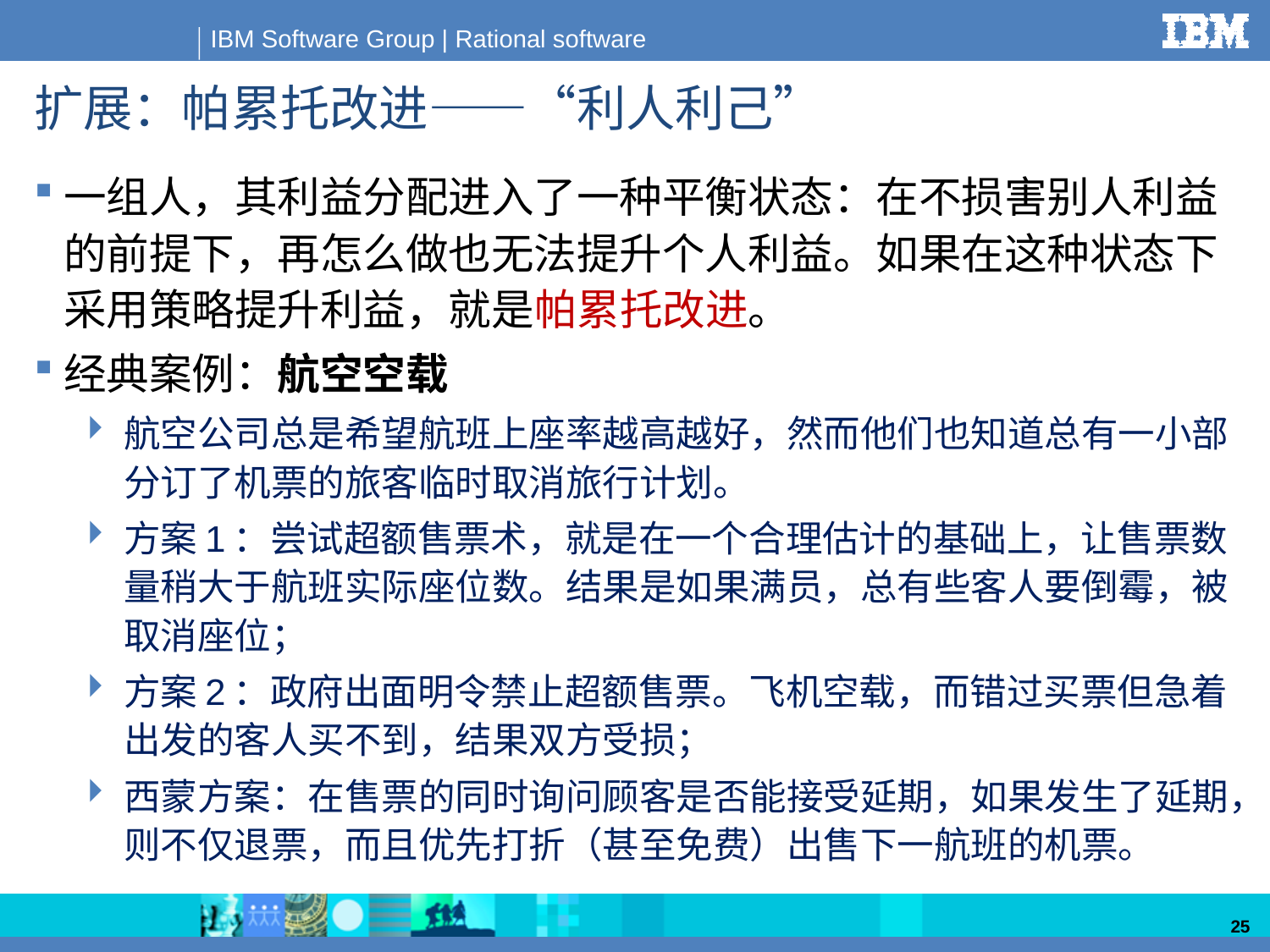

# 扩展：帕累托改进——“利人利己”
一组人，其利益分配进入了一种平衡状态：在不损害别人利益的前提下，再怎么做也无法提升个人利益。如果在这种状态下采用策略提升利益，就是帕累托改进。
经典案例：航空空载
航空公司总是希望航班上座率越高越好，然而他们也知道总有一小部分订了机票的旅客临时取消旅行计划。
方案1：尝试超额售票术，就是在一个合理估计的基础上，让售票数量稍大于航班实际座位数。结果是如果满员，总有些客人要倒霉，被取消座位；
方案2：政府出面明令禁止超额售票。飞机空载，而错过买票但急着出发的客人买不到，结果双方受损；
西蒙方案：在售票的同时询问顾客是否能接受延期，如果发生了延期，则不仅退票，而且优先打折（甚至免费）出售下一航班的机票。
25